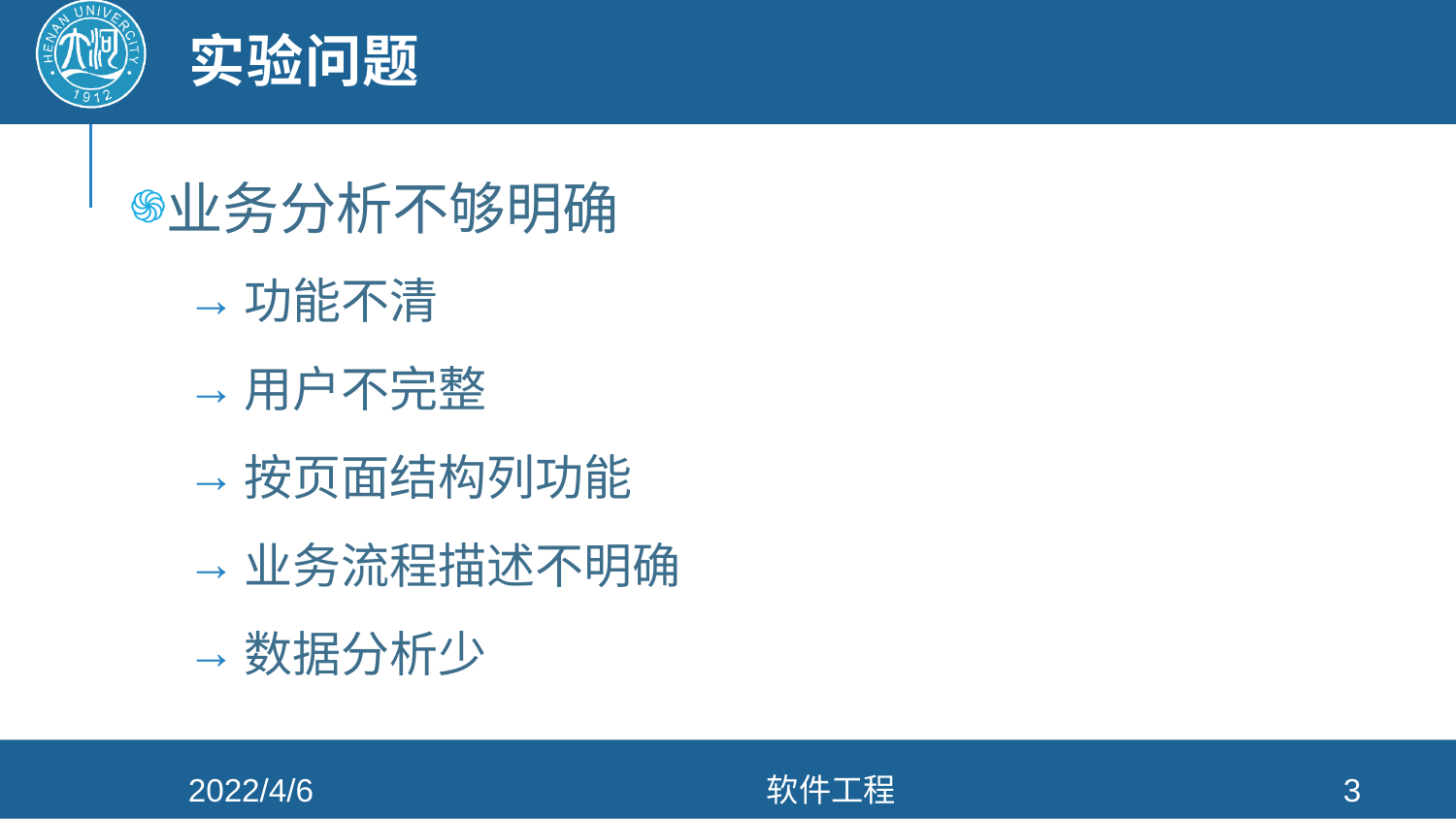

# 实验问题
业务分析不够明确
功能不清
用户不完整
按页面结构列功能
业务流程描述不明确
数据分析少
2022/4/6
软件工程
3